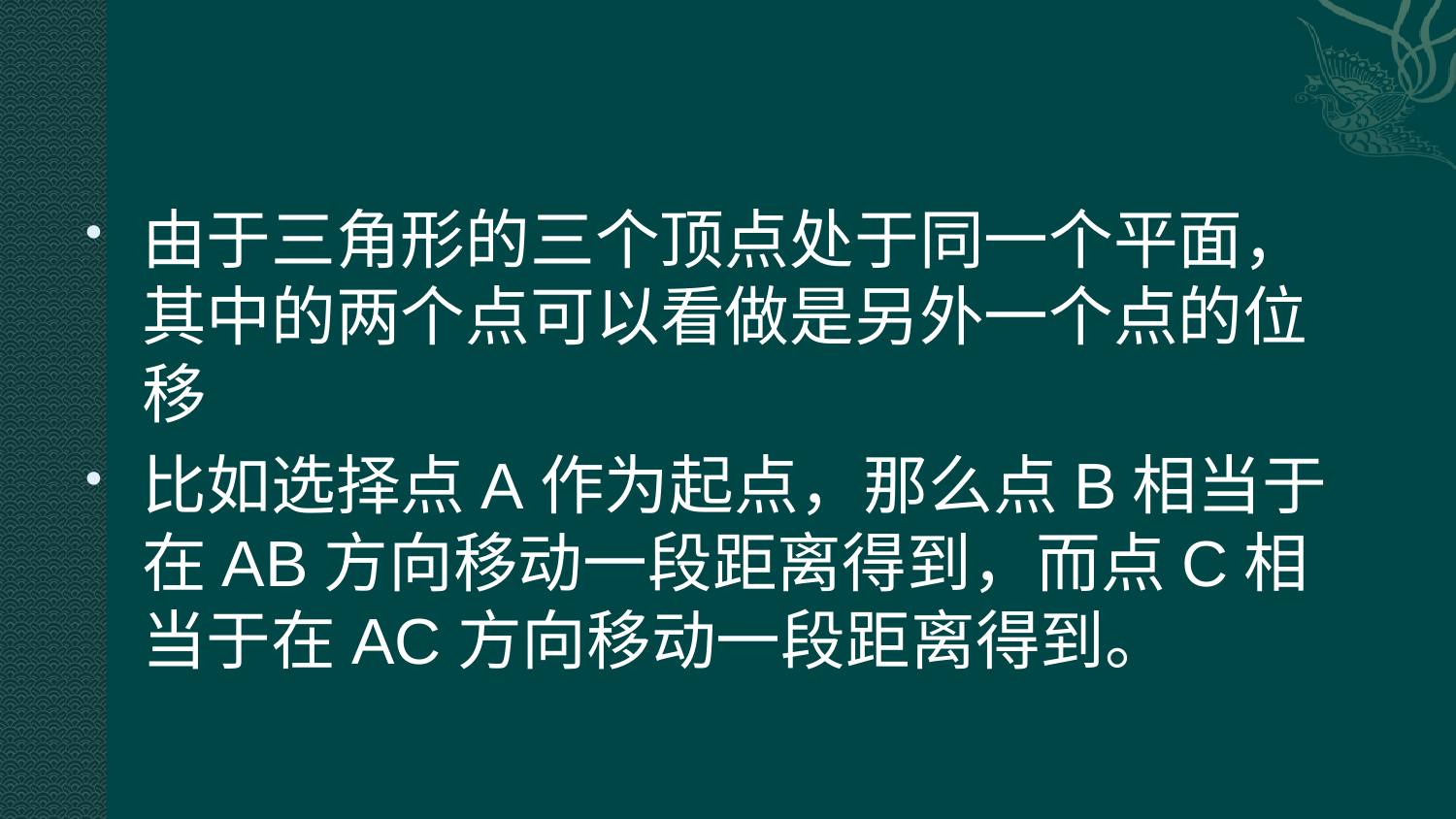

#
由于三角形的三个顶点处于同一个平面，其中的两个点可以看做是另外一个点的位移
比如选择点A作为起点，那么点B相当于在AB方向移动一段距离得到，而点C相当于在AC方向移动一段距离得到。